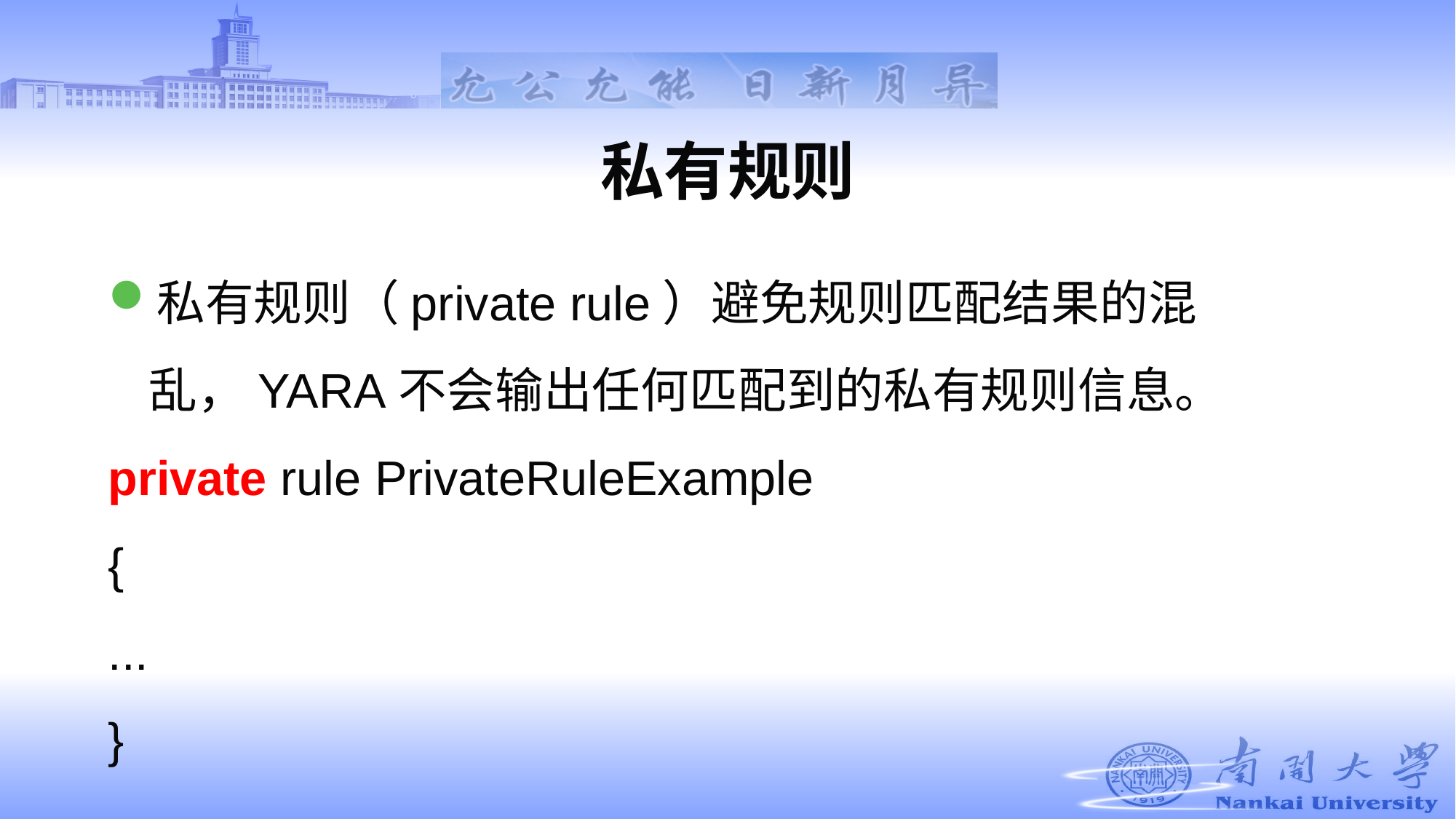

# 私有规则
私有规则（private rule）避免规则匹配结果的混乱，YARA不会输出任何匹配到的私有规则信息。
private rule PrivateRuleExample
{
...
}